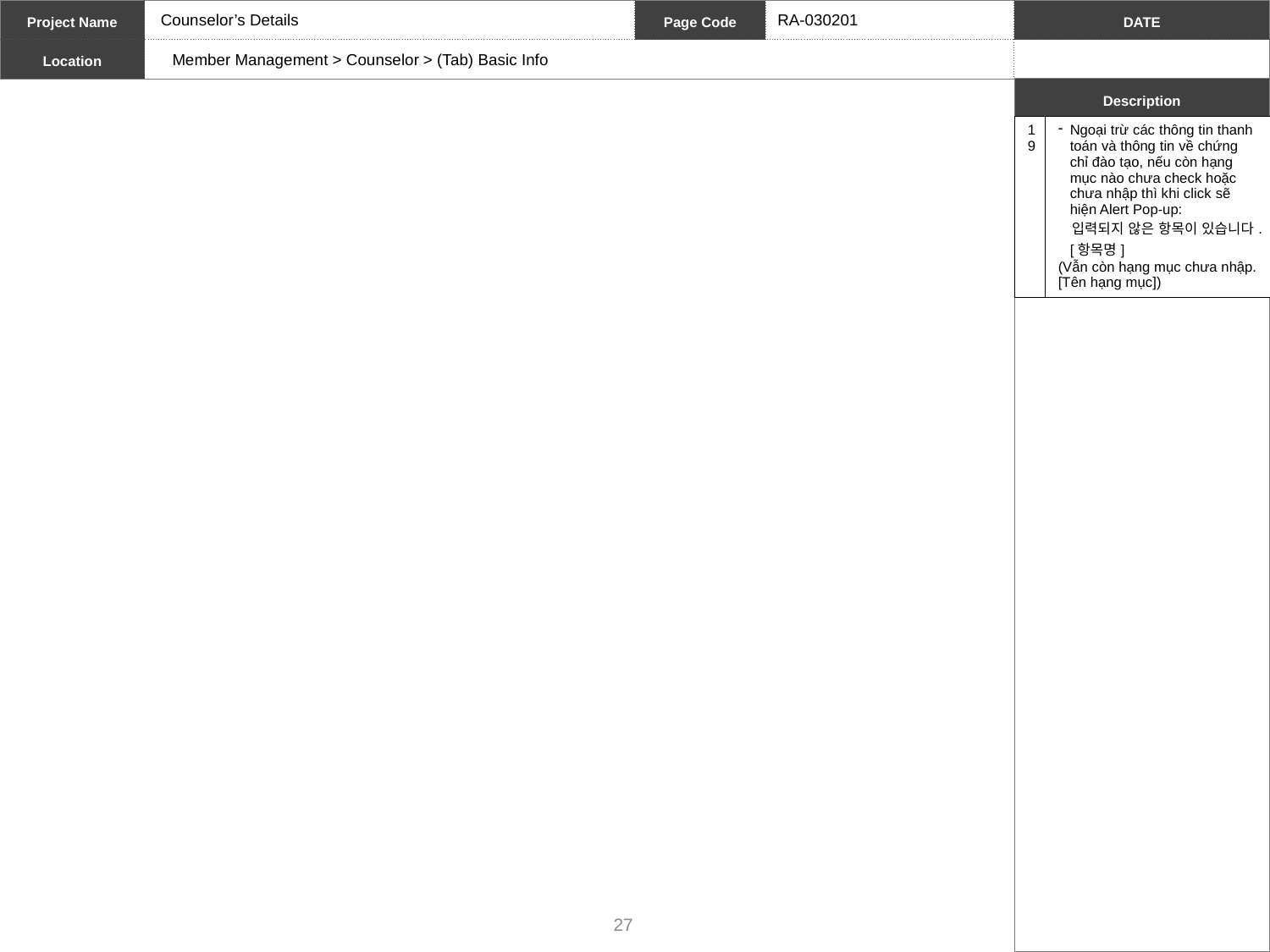

Counselor’s Details
RA-030201
Member Management > Counselor > (Tab) Basic Info
| 19 | Ngoại trừ các thông tin thanh toán và thông tin về chứng chỉ đào tạo, nếu còn hạng mục nào chưa check hoặc chưa nhập thì khi click sẽ hiện Alert Pop-up: 입력되지 않은 항목이 있습니다. [항목명] (Vẫn còn hạng mục chưa nhập. [Tên hạng mục]) |
| --- | --- |
27